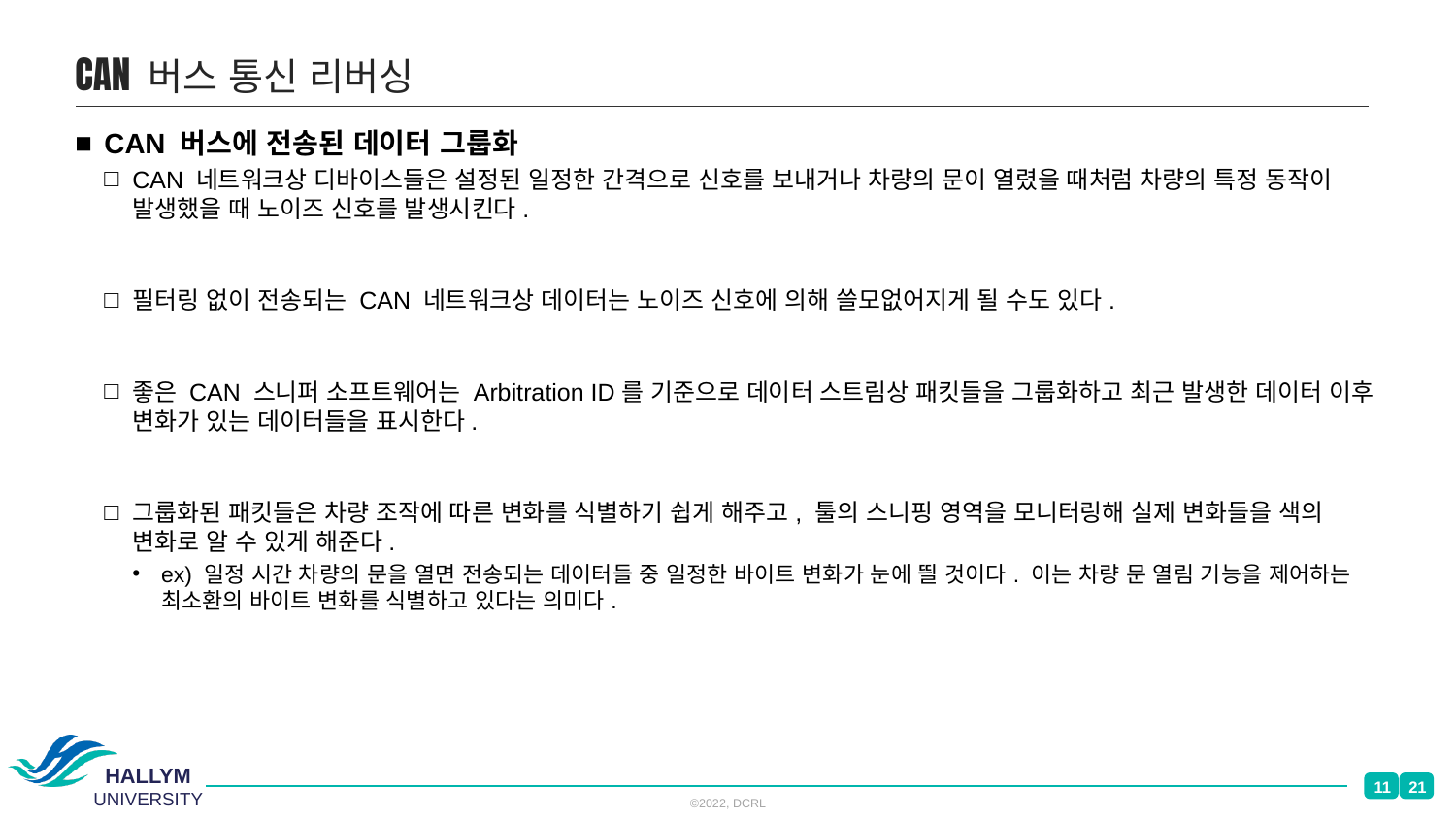

# CAN 버스 통신 리버싱
CAN 버스에 전송된 데이터 그룹화
CAN 네트워크상 디바이스들은 설정된 일정한 간격으로 신호를 보내거나 차량의 문이 열렸을 때처럼 차량의 특정 동작이 발생했을 때 노이즈 신호를 발생시킨다.

필터링 없이 전송되는 CAN 네트워크상 데이터는 노이즈 신호에 의해 쓸모없어지게 될 수도 있다.

좋은 CAN 스니퍼 소프트웨어는 Arbitration ID를 기준으로 데이터 스트림상 패킷들을 그룹화하고 최근 발생한 데이터 이후 변화가 있는 데이터들을 표시한다.

그룹화된 패킷들은 차량 조작에 따른 변화를 식별하기 쉽게 해주고, 툴의 스니핑 영역을 모니터링해 실제 변화들을 색의 변화로 알 수 있게 해준다.
ex) 일정 시간 차량의 문을 열면 전송되는 데이터들 중 일정한 바이트 변화가 눈에 띌 것이다. 이는 차량 문 열림 기능을 제어하는 최소환의 바이트 변화를 식별하고 있다는 의미다.